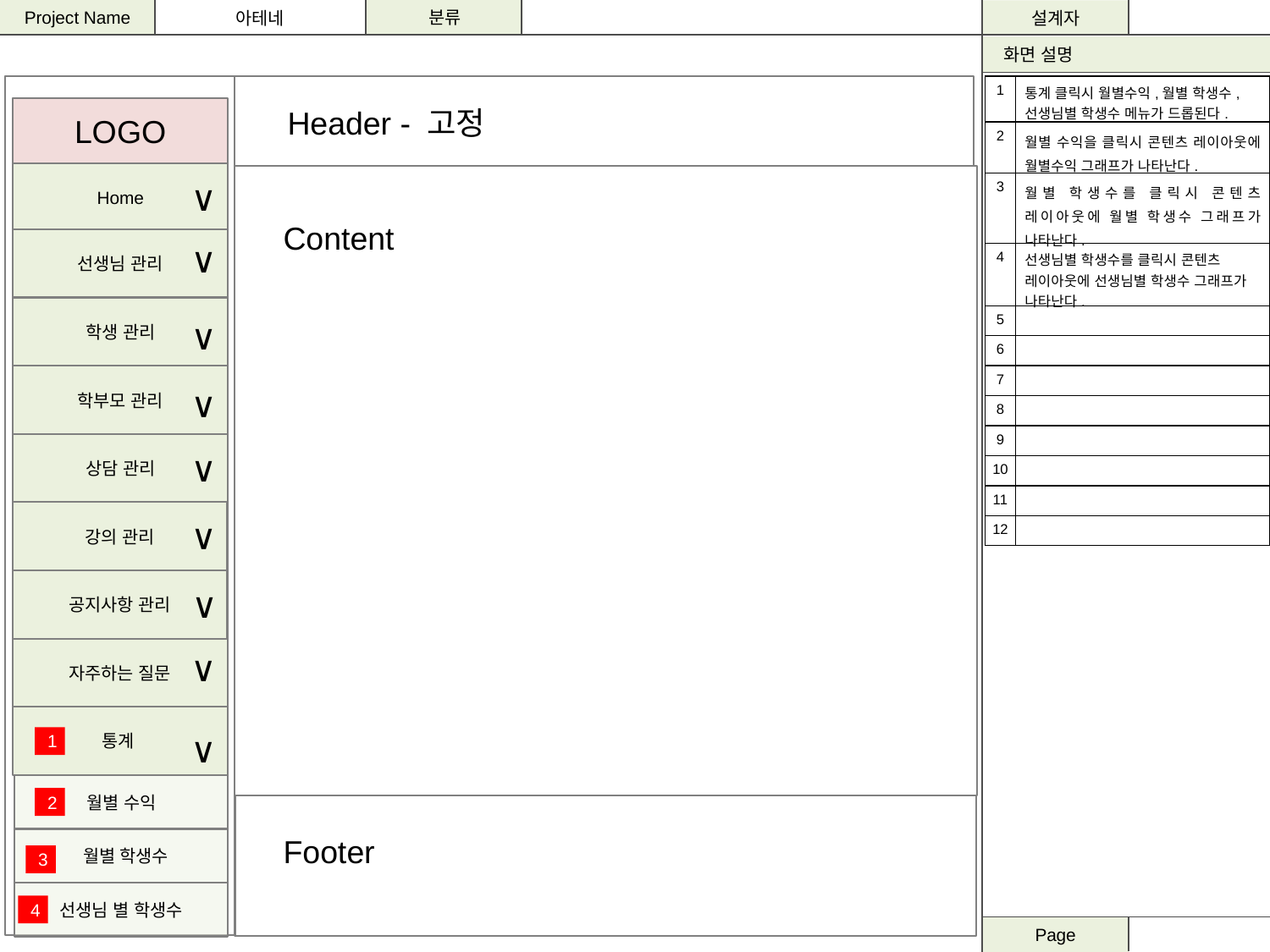

| 1 | 통계 클릭시 월별수익,월별 학생수,선생님별 학생수 메뉴가 드롭된다. |
| --- | --- |
| 2 | 월별 수익을 클릭시 콘텐츠 레이아웃에 월별수익 그래프가 나타난다. |
| 3 | 월별 학생수를 클릭시 콘텐츠 레이아웃에 월별 학생수 그래프가 나타난다. |
| 4 | 선생님별 학생수를 클릭시 콘텐츠 레이아웃에 선생님별 학생수 그래프가 나타난다. |
| 5 |  |
| 6 |  |
| 7 |  |
| 8 |  |
| 9 |  |
| 10 |  |
| 11 |  |
| 12 |  |
Header - 고정
LOGO
Home

∨
Content
선생님 관리
∨
학생 관리
∨
학부모 관리
∨
상담 관리
∨
강의 관리
∨
공지사항 관리
∨
자주하는 질문
∨
통계
∨
1
월별 수익
2

Footer
 월별 학생수
3
선생님 별 학생수
4